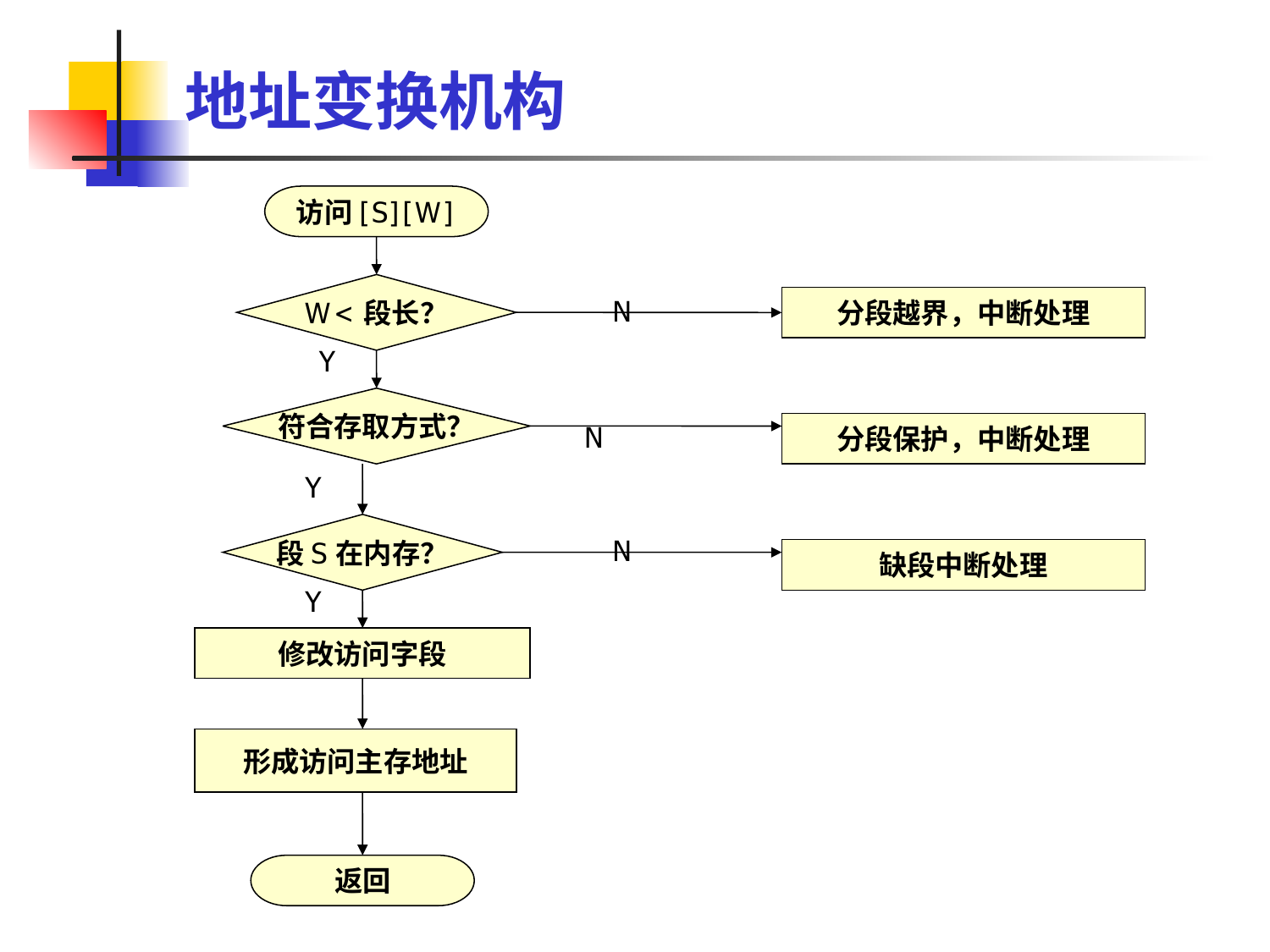

# 地址变换机构
访问[S][W]

W<段长？
N
分段越界，中断处理

Y

符合存取方式？
N
分段保护，中断处理

Y

段S在内存？
N
缺段中断处理

Y

修改访问字段

形成访问主存地址

返回